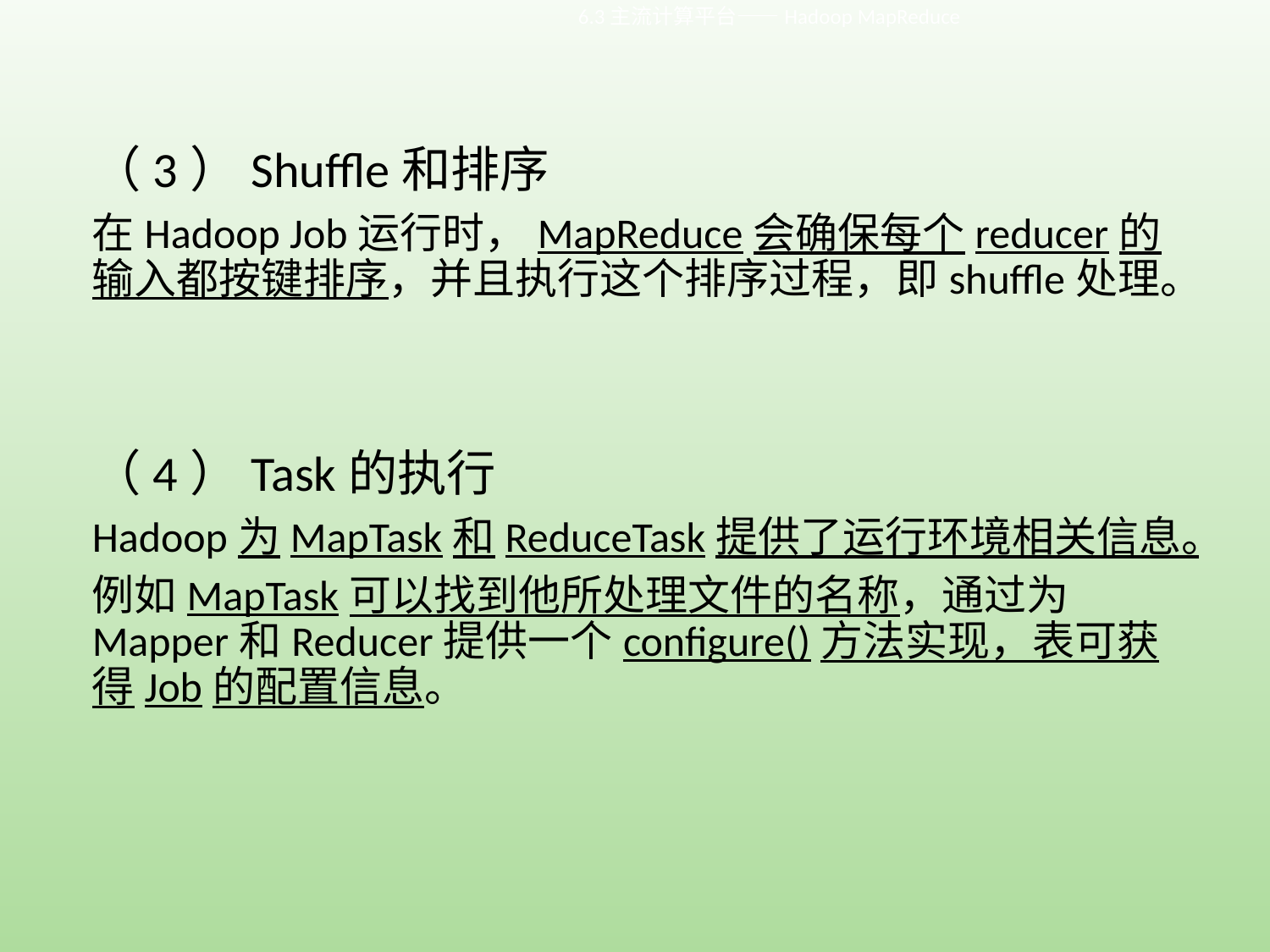

6.3主流计算平台——Hadoop MapReduce

（3）Shuffle和排序
在Hadoop Job运行时，MapReduce会确保每个reducer的输入都按键排序，并且执行这个排序过程，即shuffle处理。

（4）Task的执行
Hadoop为MapTask和ReduceTask提供了运行环境相关信息。
例如MapTask可以找到他所处理文件的名称，通过为Mapper和Reducer提供一个configure()方法实现，表可获得Job的配置信息。